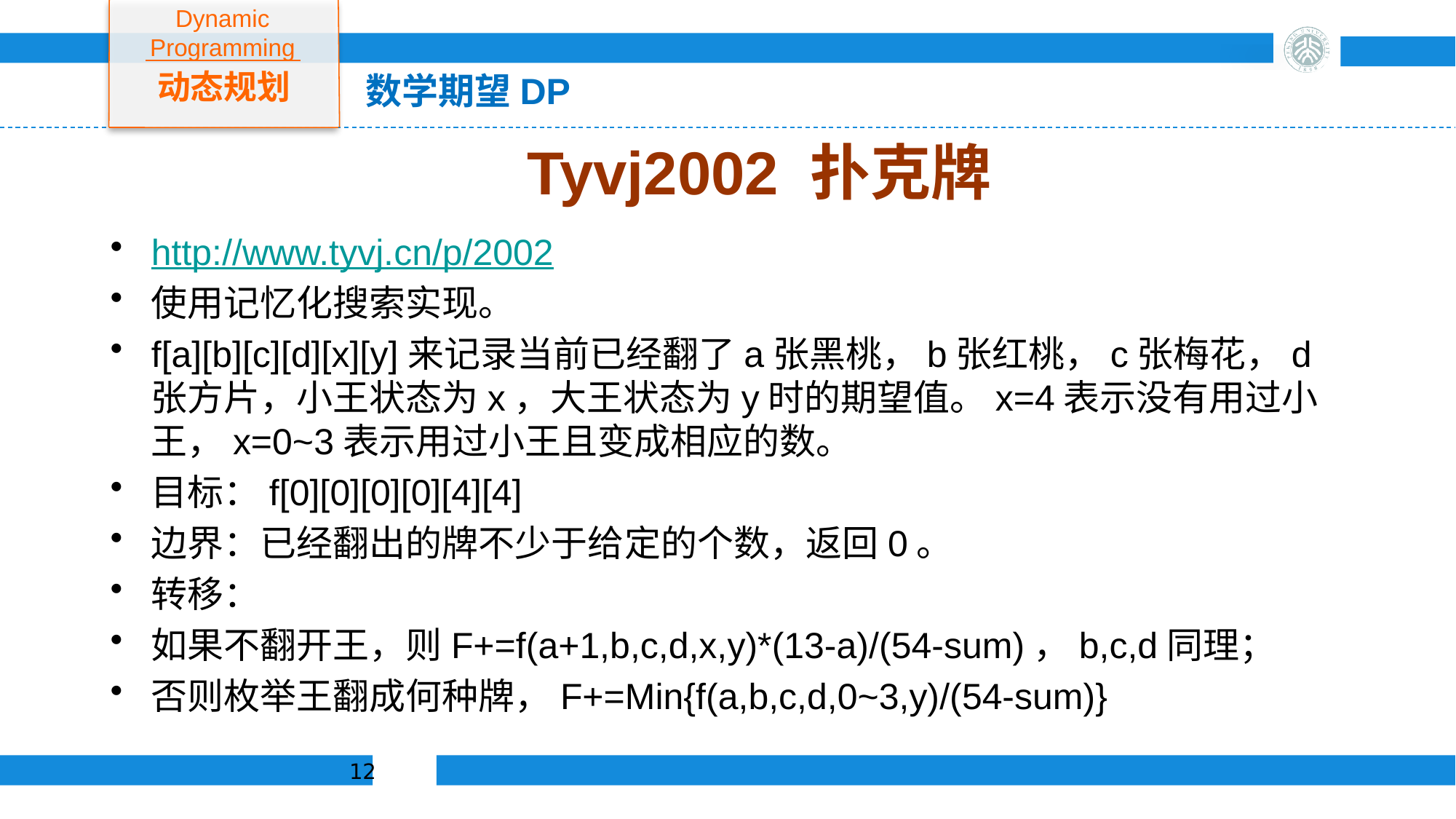

Dynamic Programming
动态规划
数学期望DP
# Tyvj2002 扑克牌
http://www.tyvj.cn/p/2002
使用记忆化搜索实现。
f[a][b][c][d][x][y]来记录当前已经翻了a张黑桃，b张红桃，c张梅花，d张方片，小王状态为x，大王状态为y时的期望值。x=4表示没有用过小王，x=0~3表示用过小王且变成相应的数。
目标：f[0][0][0][0][4][4]
边界：已经翻出的牌不少于给定的个数，返回0。
转移：
如果不翻开王，则F+=f(a+1,b,c,d,x,y)*(13-a)/(54-sum)，b,c,d同理；
否则枚举王翻成何种牌，F+=Min{f(a,b,c,d,0~3,y)/(54-sum)}